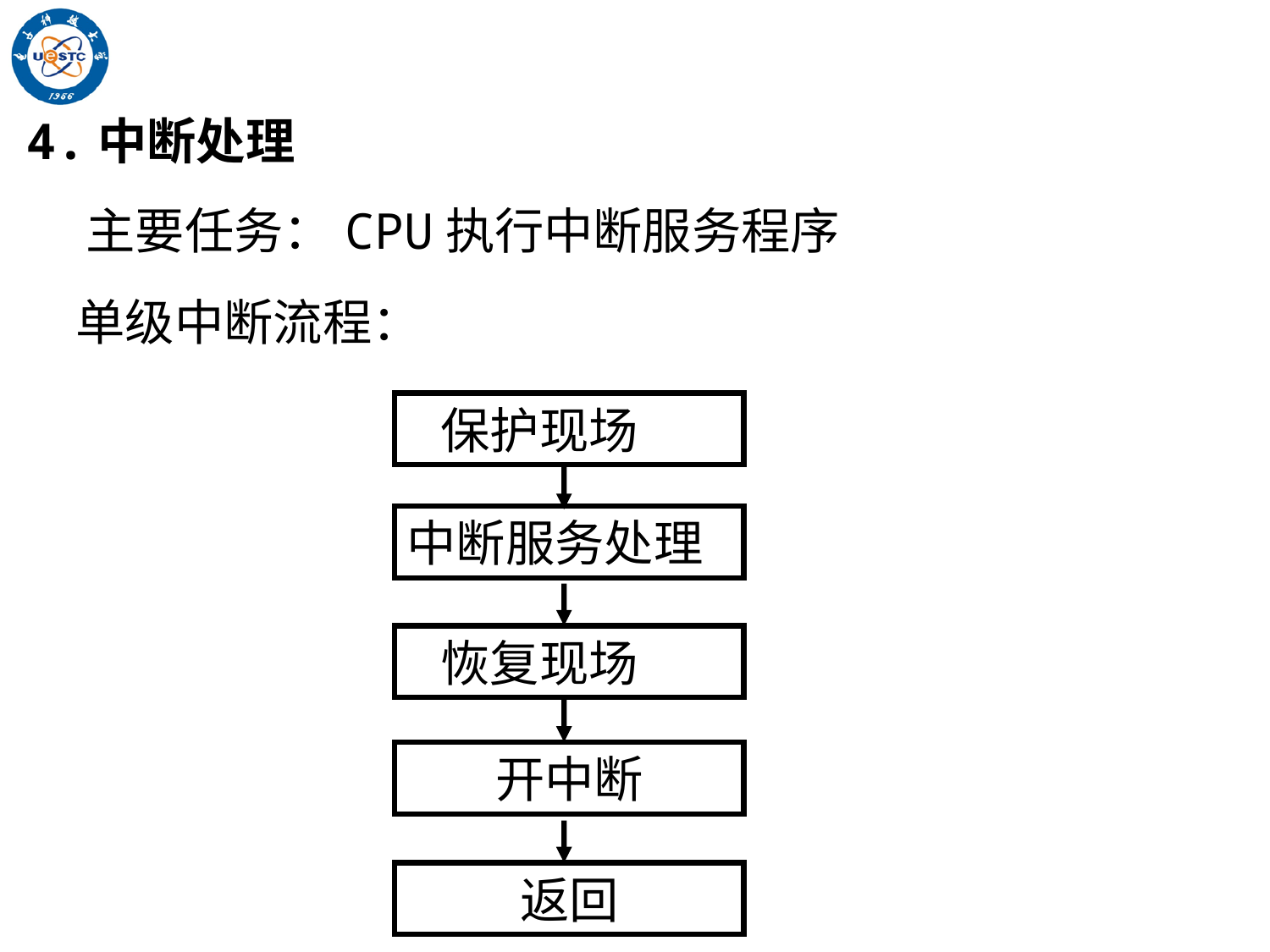

4.中断处理
主要任务：CPU执行中断服务程序
单级中断流程：
  保护现场

中断服务处理

  恢复现场

开中断

返回